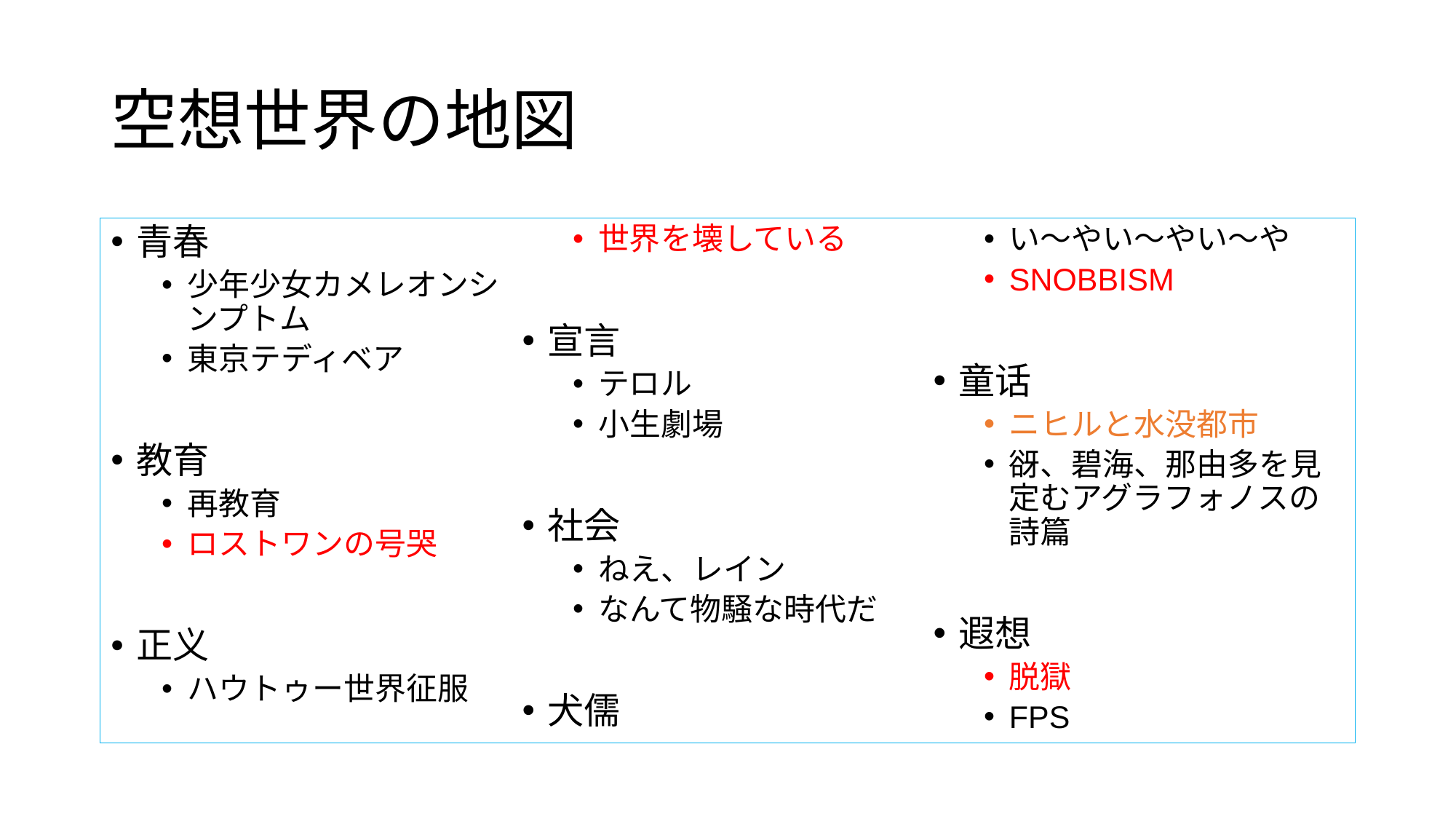

# 空想世界の地図
青春
少年少女カメレオンシンプトム
東京テディベア

教育
再教育
ロストワンの号哭

正义
ハウトゥー世界征服
世界を壊している

宣言
テロル
小生劇場

社会
ねえ、レイン
なんて物騒な時代だ

犬儒
い～やい～やい～や
SNOBBISM

童话
ニヒルと水没都市
谺、碧海、那由多を見定むアグラフォノスの詩篇

遐想
脱獄
FPS